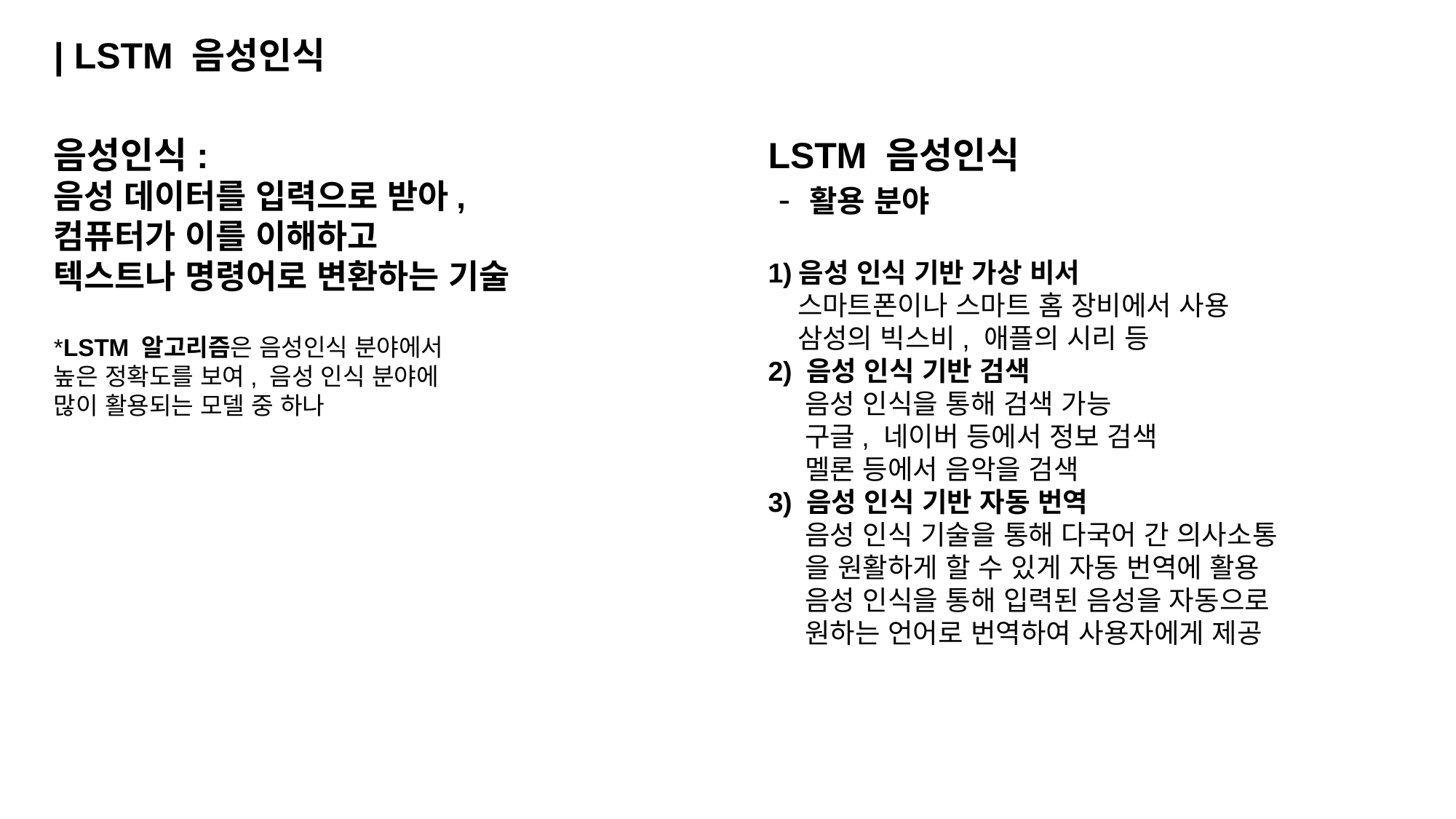

| LSTM 음성인식
음성인식:
음성 데이터를 입력으로 받아,
컴퓨터가 이를 이해하고
텍스트나 명령어로 변환하는 기술

*LSTM 알고리즘은 음성인식 분야에서
높은 정확도를 보여, 음성 인식 분야에
많이 활용되는 모델 중 하나

LSTM 음성인식
 - 활용 분야

1)음성 인식 기반 가상 비서
   스마트폰이나 스마트 홈 장비에서 사용
   삼성의 빅스비, 애플의 시리 등
2) 음성 인식 기반 검색
    음성 인식을 통해 검색 가능
    구글, 네이버 등에서 정보 검색
    멜론 등에서 음악을 검색
3) 음성 인식 기반 자동 번역
    음성 인식 기술을 통해 다국어 간 의사소통
    을 원활하게 할 수 있게 자동 번역에 활용
    음성 인식을 통해 입력된 음성을 자동으로
    원하는 언어로 번역하여 사용자에게 제공